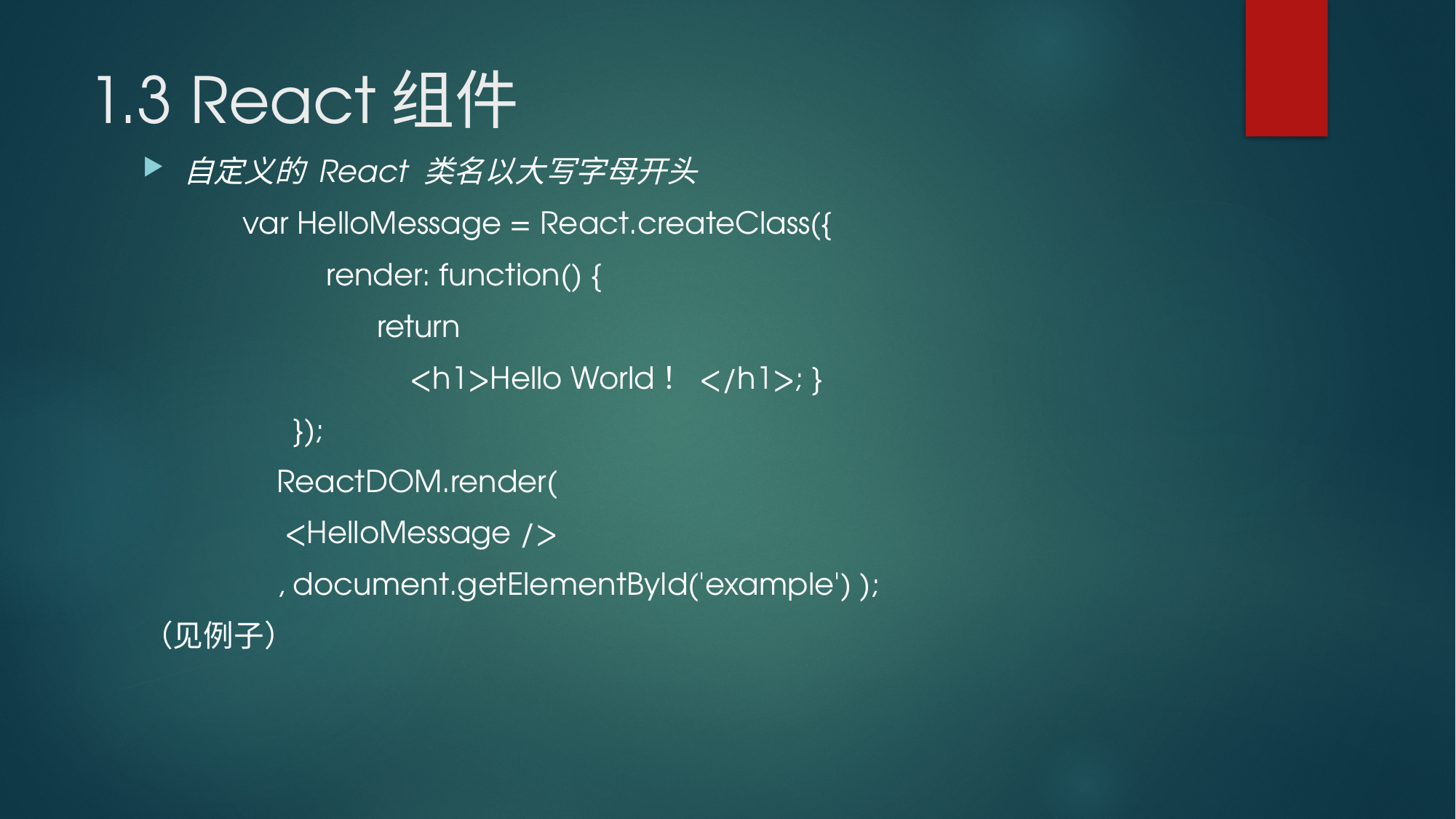

# 1.3 React组件
自定义的 React 类名以大写字母开头
            var HelloMessage = React.createClass({
                      render: function() {
                            return
                                <h1>Hello World！</h1>; }
                  });
                ReactDOM.render(
                 <HelloMessage />
                , document.getElementById('example') );
（见例子）